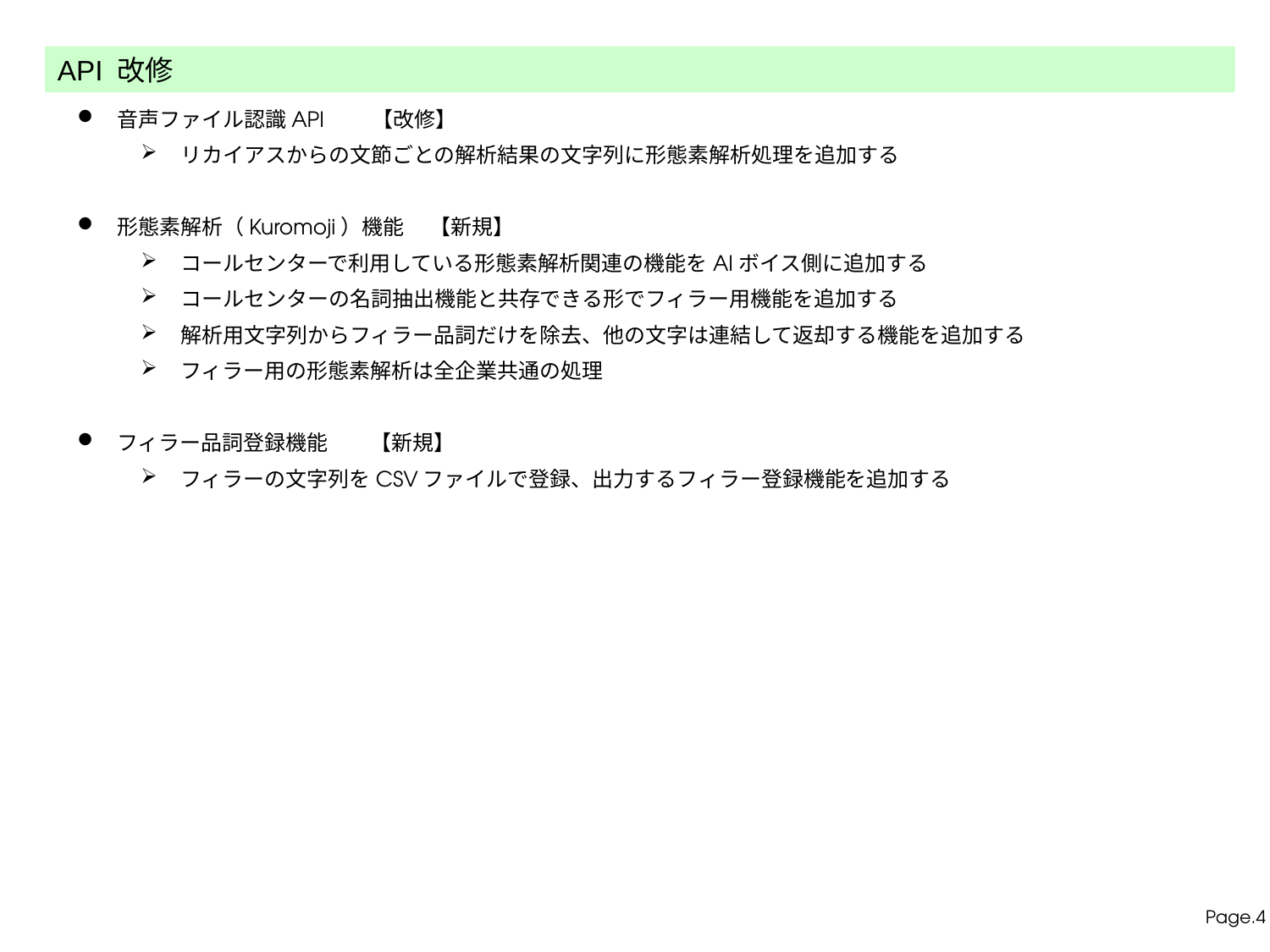

API 改修
音声ファイル認識API　　【改修】
リカイアスからの文節ごとの解析結果の文字列に形態素解析処理を追加する

形態素解析（Kuromoji）機能 　【新規】
コールセンターで利用している形態素解析関連の機能をAIボイス側に追加する
コールセンターの名詞抽出機能と共存できる形でフィラー用機能を追加する
解析用文字列からフィラー品詞だけを除去、他の文字は連結して返却する機能を追加する
フィラー用の形態素解析は全企業共通の処理

フィラー品詞登録機能　　【新規】
フィラーの文字列をCSVファイルで登録、出力するフィラー登録機能を追加する